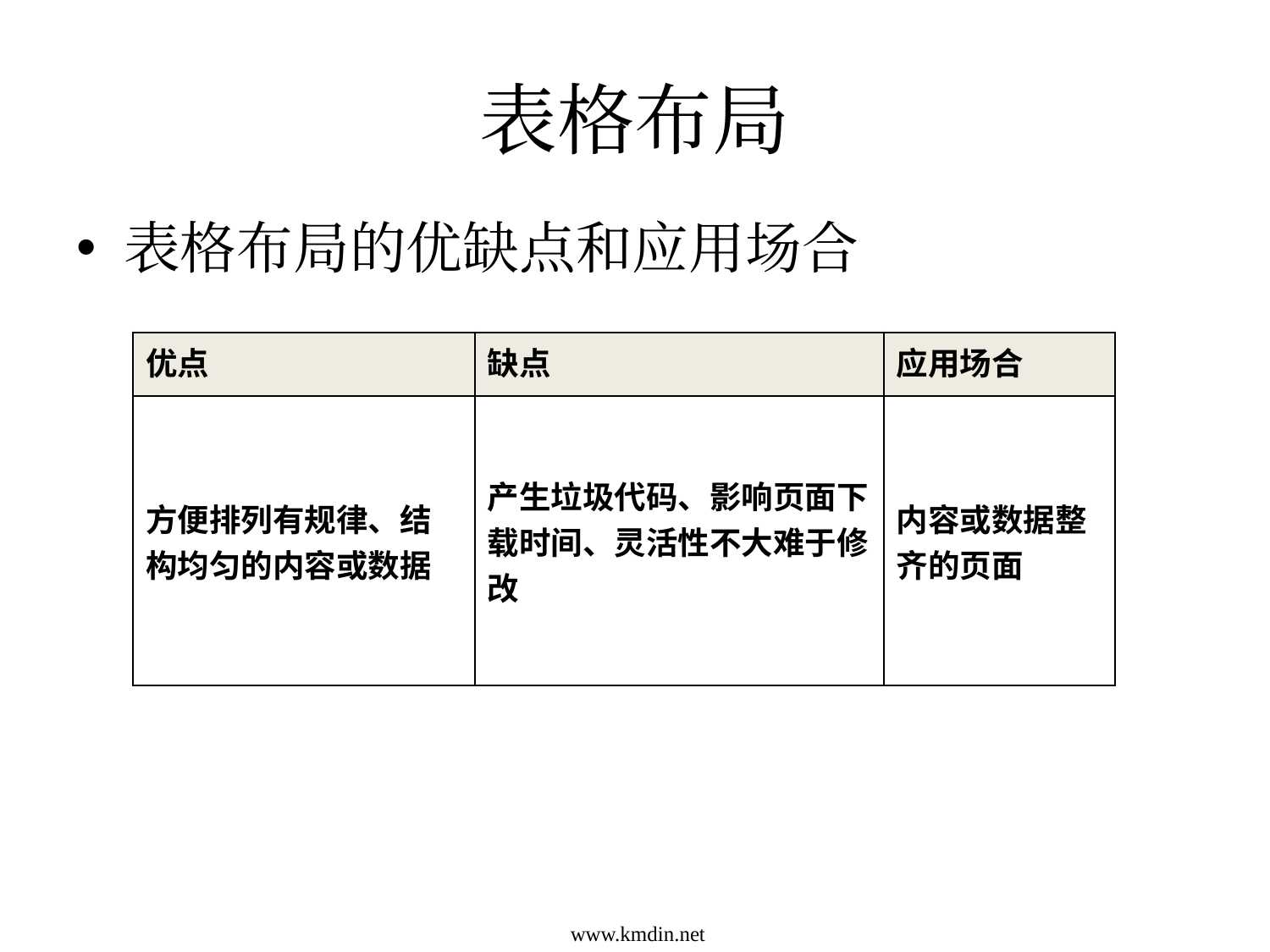

# 表格布局
表格布局的优缺点和应用场合

| 优点 | 缺点 | 应用场合 |
| --- | --- | --- |
| 方便排列有规律、结构均匀的内容或数据 | 产生垃圾代码、影响页面下载时间、灵活性不大难于修改 | 内容或数据整齐的页面 |